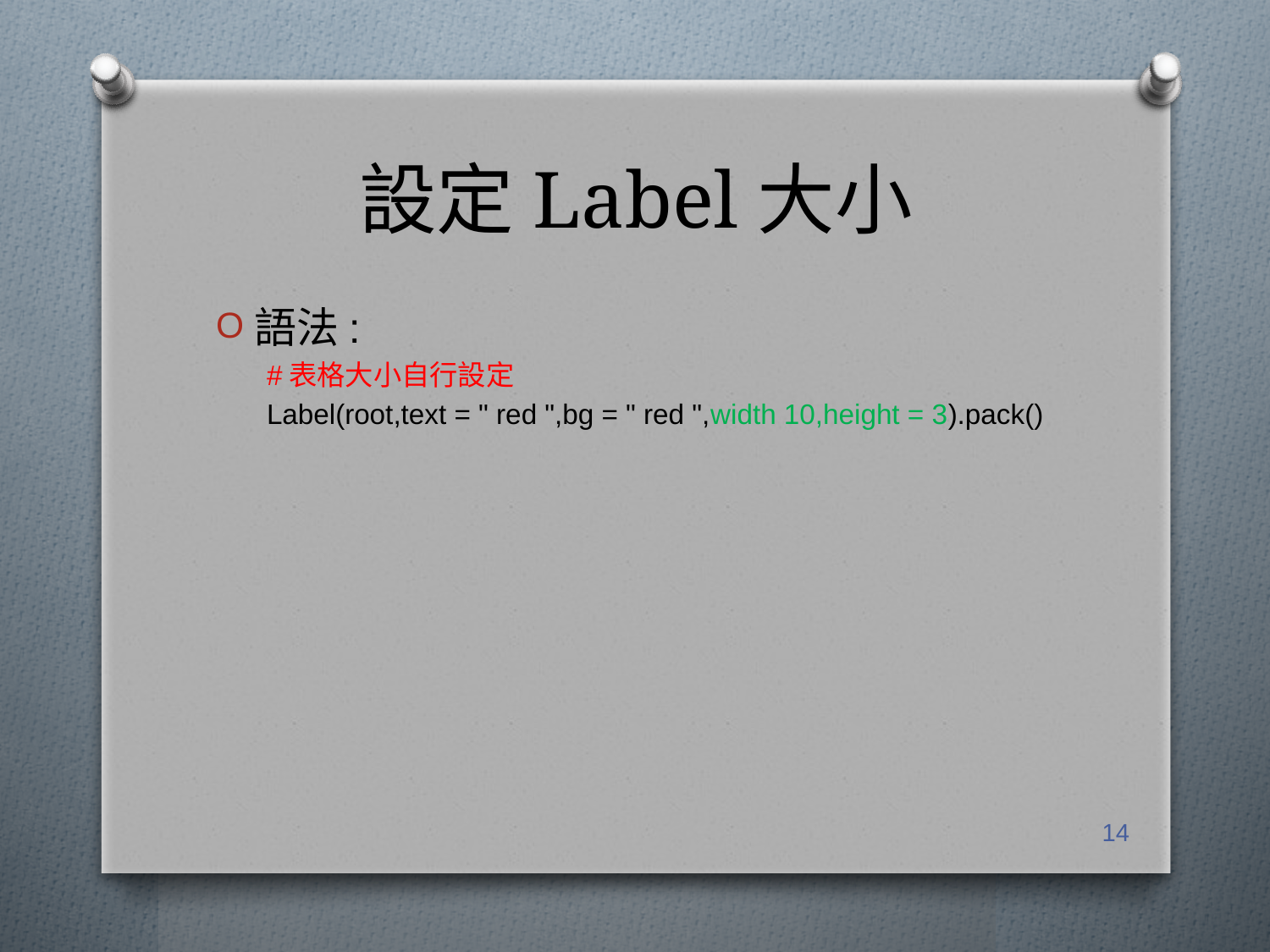

# 設定Label大小
語法:
#表格大小自行設定
Label(root,text = " red ",bg = " red ",width 10,height = 3).pack()
14